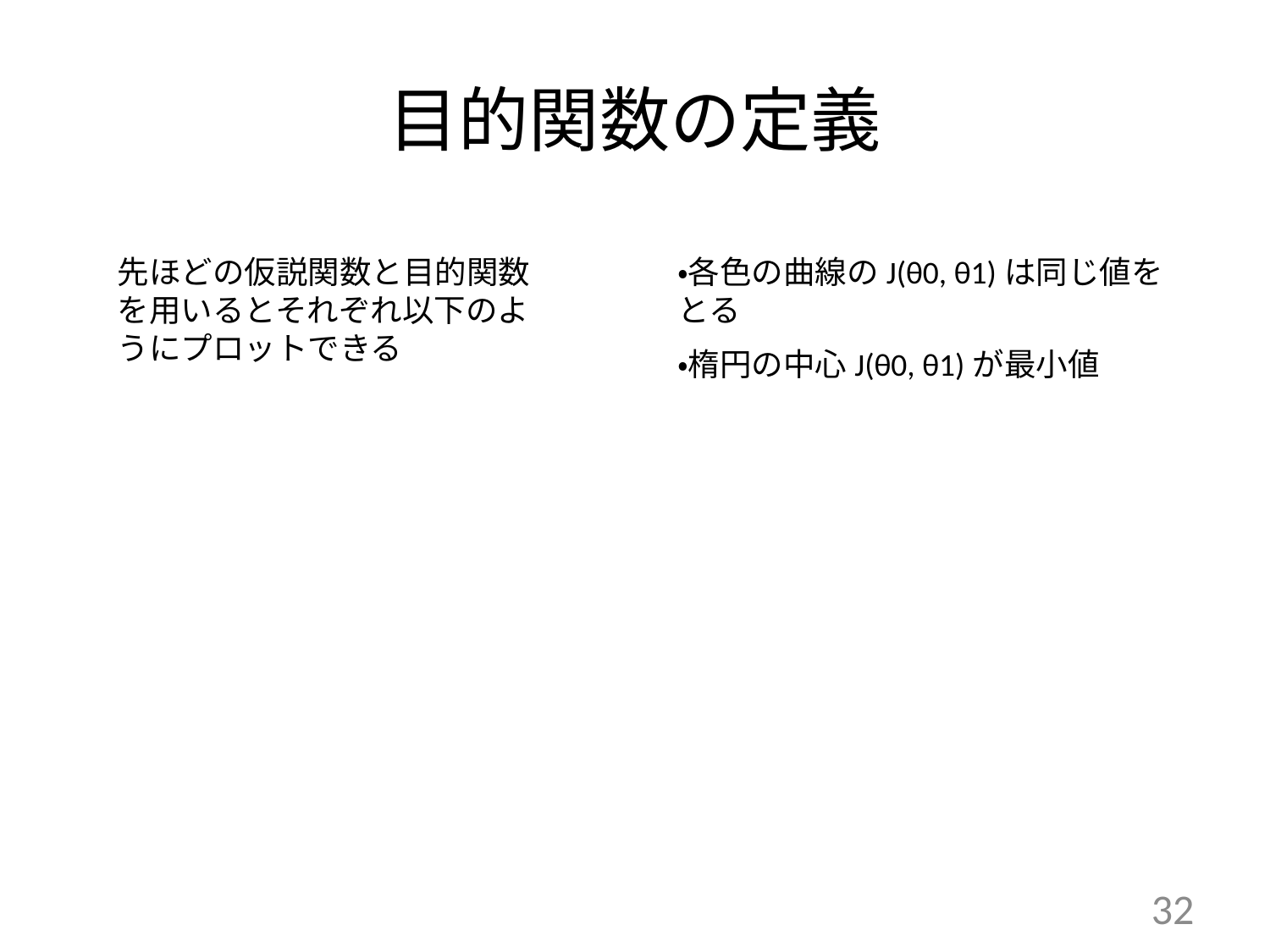

目的関数の定義
先ほどの仮説関数と目的関数を用いるとそれぞれ以下のようにプロットできる
・各色の曲線のJ(θ0, θ1)は同じ値をとる
・楕円の中心J(θ0, θ1)が最小値

32